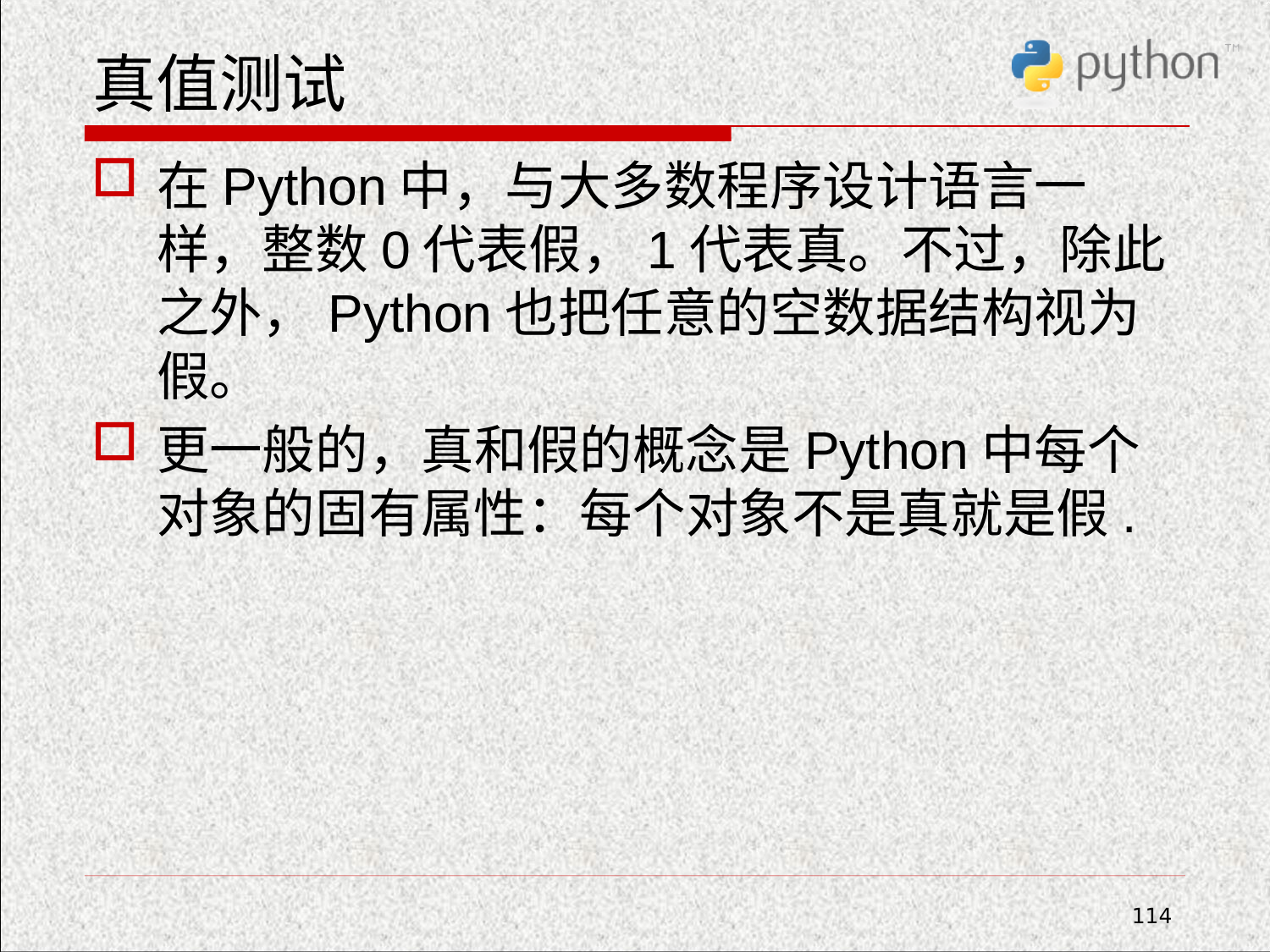

# 真值测试
在Python中，与大多数程序设计语言一样，整数0代表假，1代表真。不过，除此之外，Python也把任意的空数据结构视为假。
更一般的，真和假的概念是Python中每个对象的固有属性：每个对象不是真就是假.

114